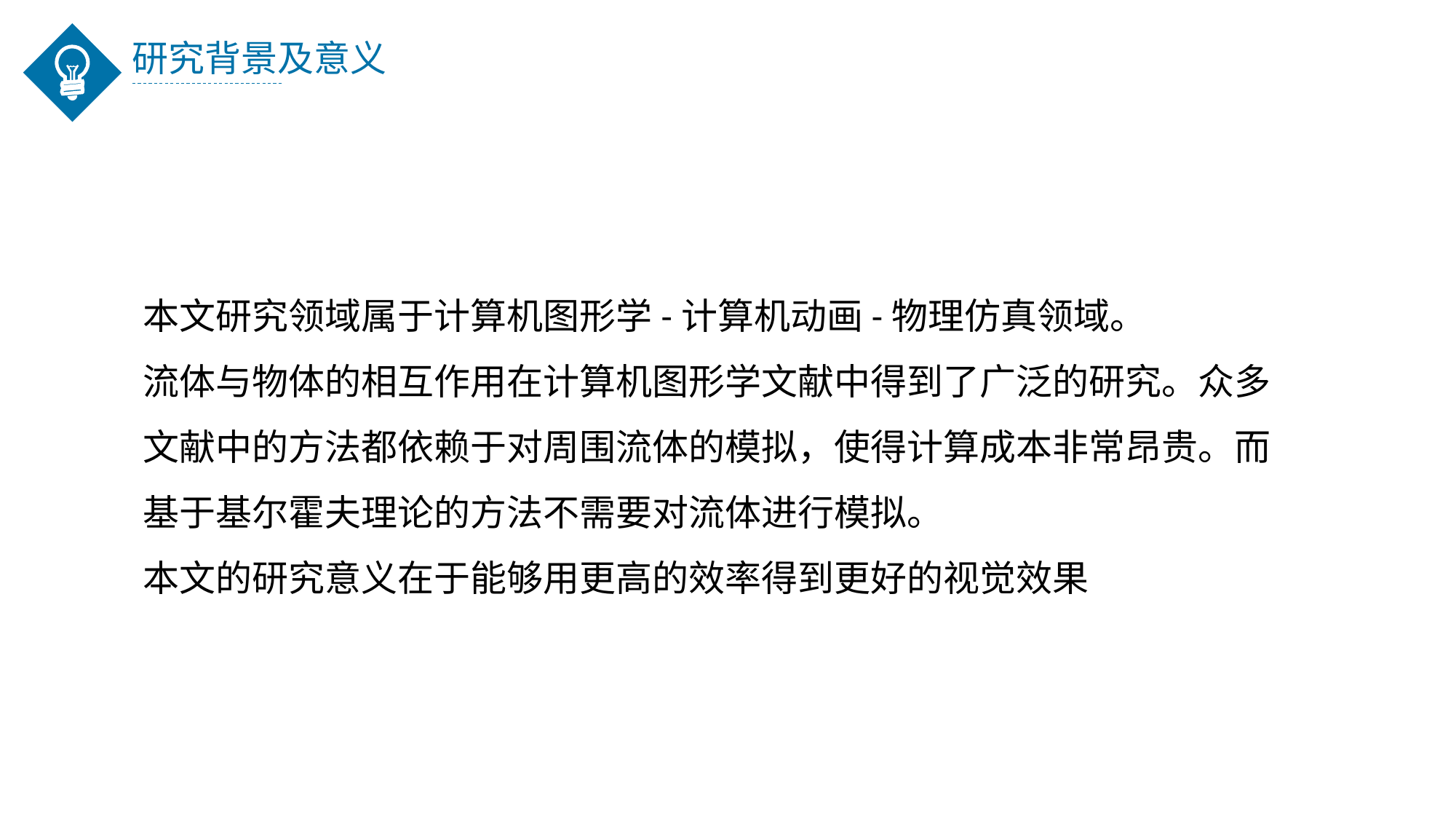

研究背景及意义

本文研究领域属于计算机图形学-计算机动画-物理仿真领域。
流体与物体的相互作用在计算机图形学文献中得到了广泛的研究。众多文献中的方法都依赖于对周围流体的模拟，使得计算成本非常昂贵。而基于基尔霍夫理论的方法不需要对流体进行模拟。
本文的研究意义在于能够用更高的效率得到更好的视觉效果
4